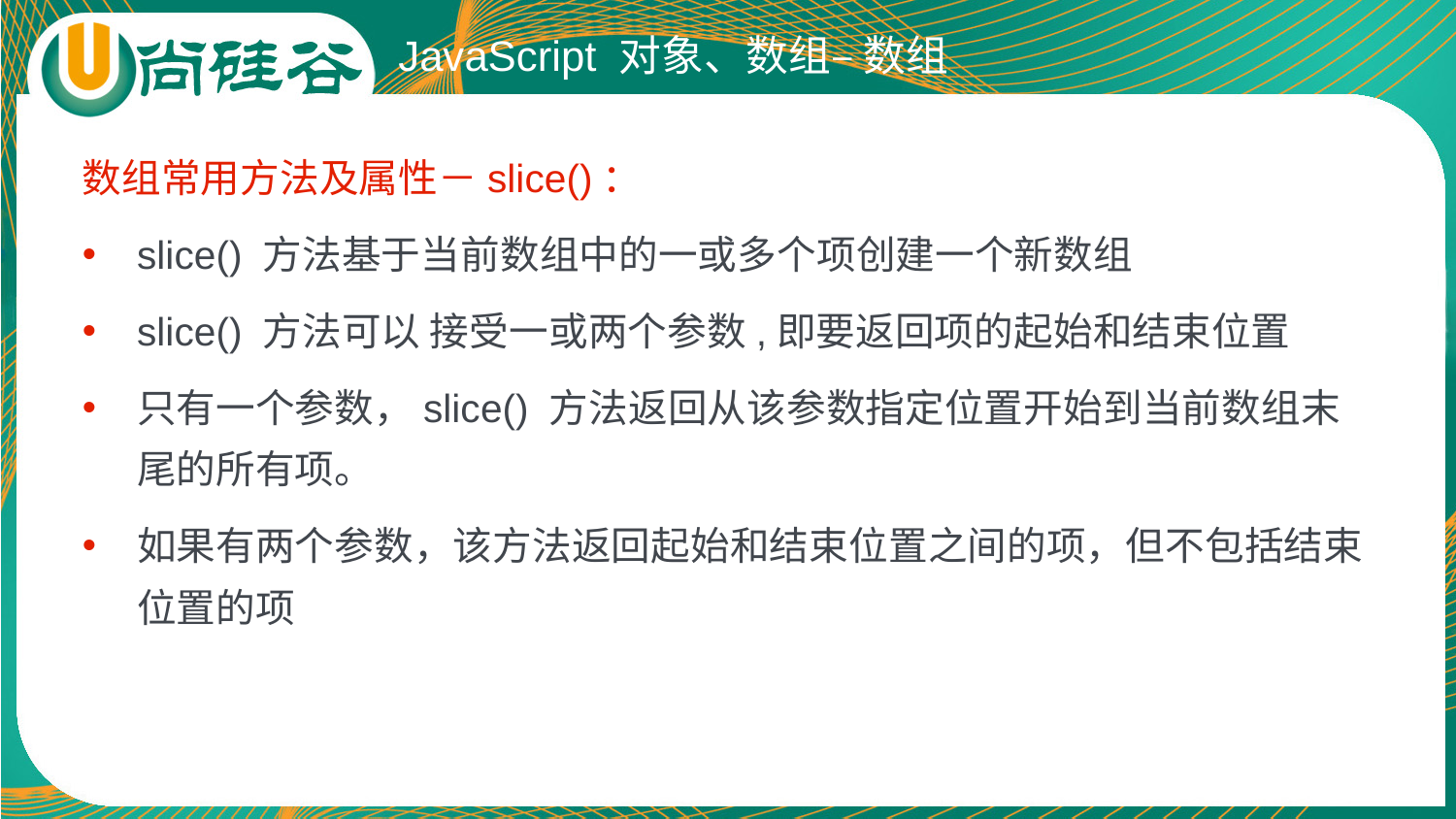

# JavaScript 对象、数组– 数组
数组常用方法及属性－slice()：
slice() 方法基于当前数组中的一或多个项创建一个新数组
slice() 方法可以 接受一或两个参数,即要返回项的起始和结束位置
只有一个参数，slice() 方法返回从该参数指定位置开始到当前数组末尾的所有项。
如果有两个参数，该方法返回起始和结束位置之间的项，但不包括结束位置的项